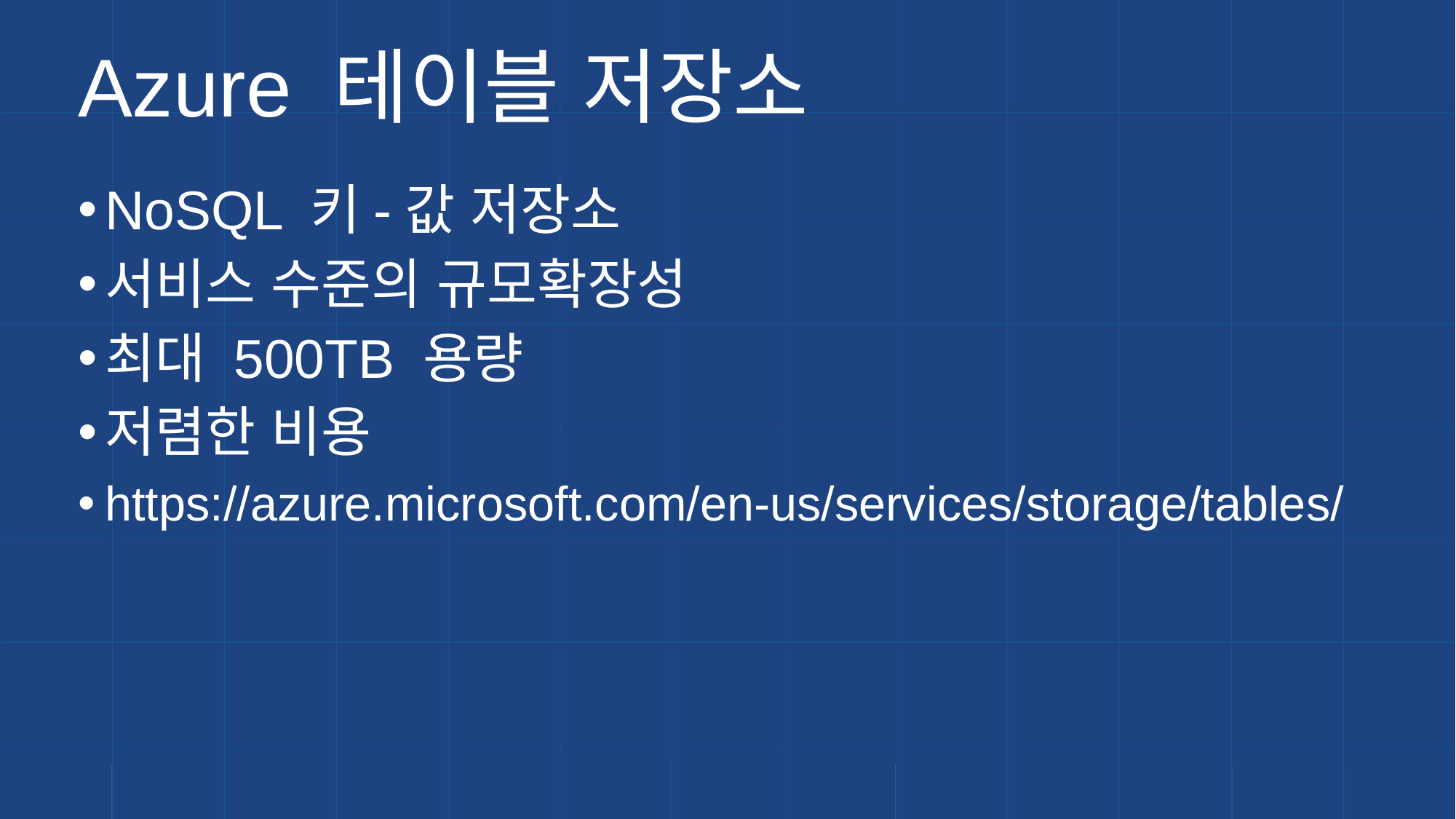

# Azure 테이블 저장소
NoSQL 키-값 저장소
서비스 수준의 규모확장성
최대 500TB 용량
저렴한 비용
https://azure.microsoft.com/en-us/services/storage/tables/